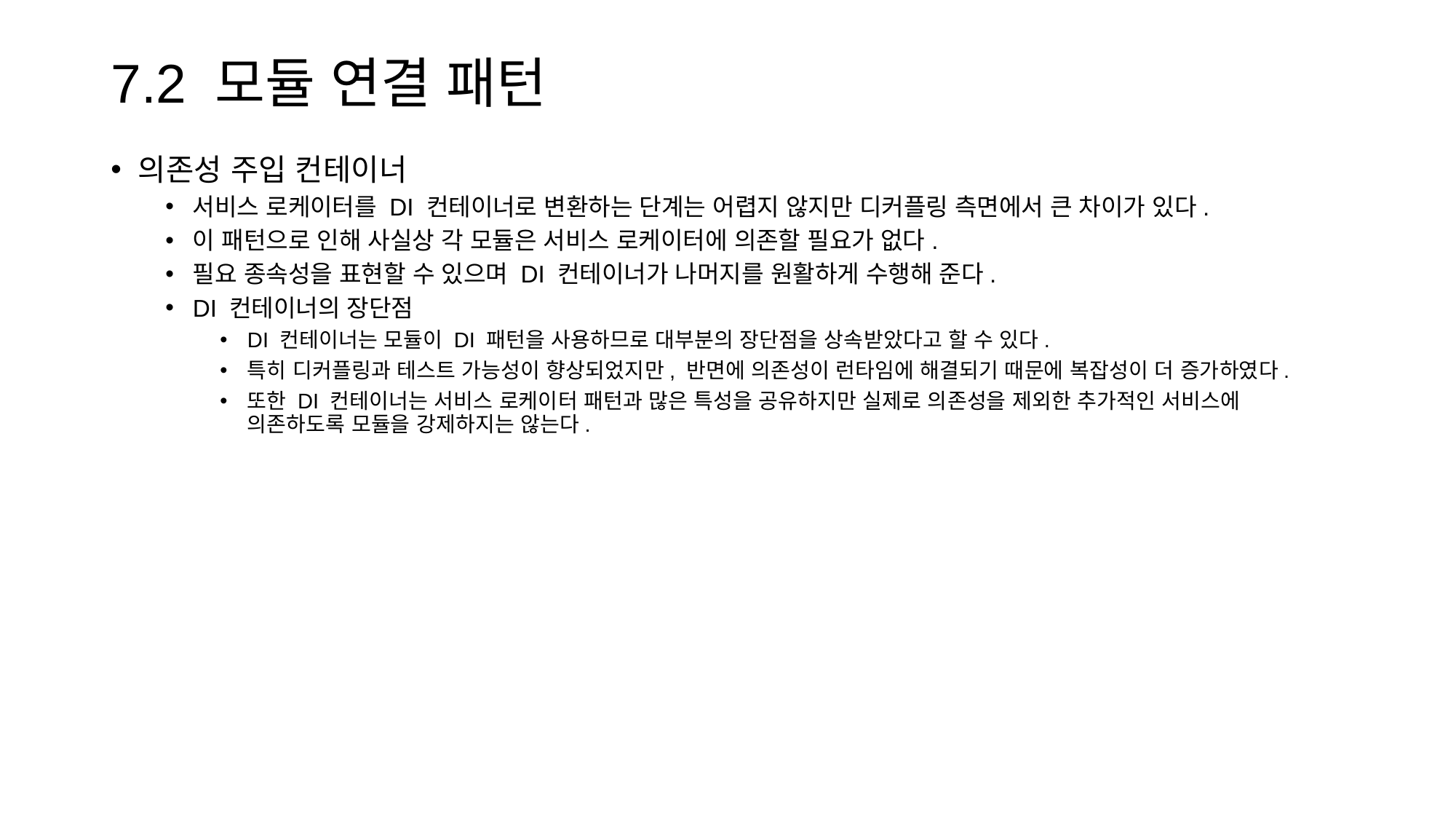

# 7.2 모듈 연결 패턴
의존성 주입 컨테이너
서비스 로케이터를 DI 컨테이너로 변환하는 단계는 어렵지 않지만 디커플링 측면에서 큰 차이가 있다.
이 패턴으로 인해 사실상 각 모듈은 서비스 로케이터에 의존할 필요가 없다.
필요 종속성을 표현할 수 있으며 DI 컨테이너가 나머지를 원활하게 수행해 준다.
DI 컨테이너의 장단점
DI 컨테이너는 모듈이 DI 패턴을 사용하므로 대부분의 장단점을 상속받았다고 할 수 있다.
특히 디커플링과 테스트 가능성이 향상되었지만, 반면에 의존성이 런타임에 해결되기 때문에 복잡성이 더 증가하였다.
또한 DI 컨테이너는 서비스 로케이터 패턴과 많은 특성을 공유하지만 실제로 의존성을 제외한 추가적인 서비스에 의존하도록 모듈을 강제하지는 않는다.